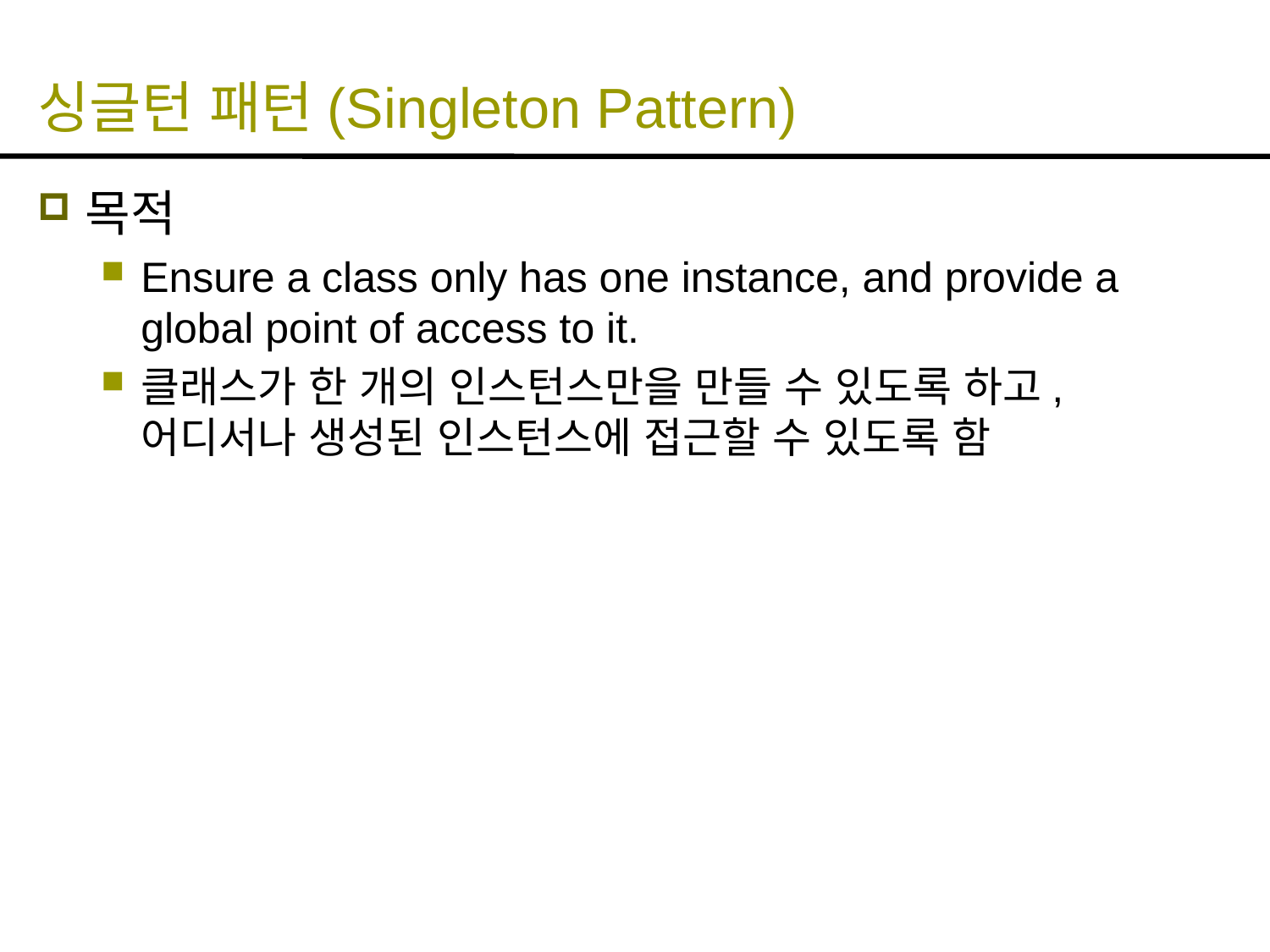

# 싱글턴 패턴(Singleton Pattern)
목적
Ensure a class only has one instance, and provide a global point of access to it.
클래스가 한 개의 인스턴스만을 만들 수 있도록 하고, 어디서나 생성된 인스턴스에 접근할 수 있도록 함